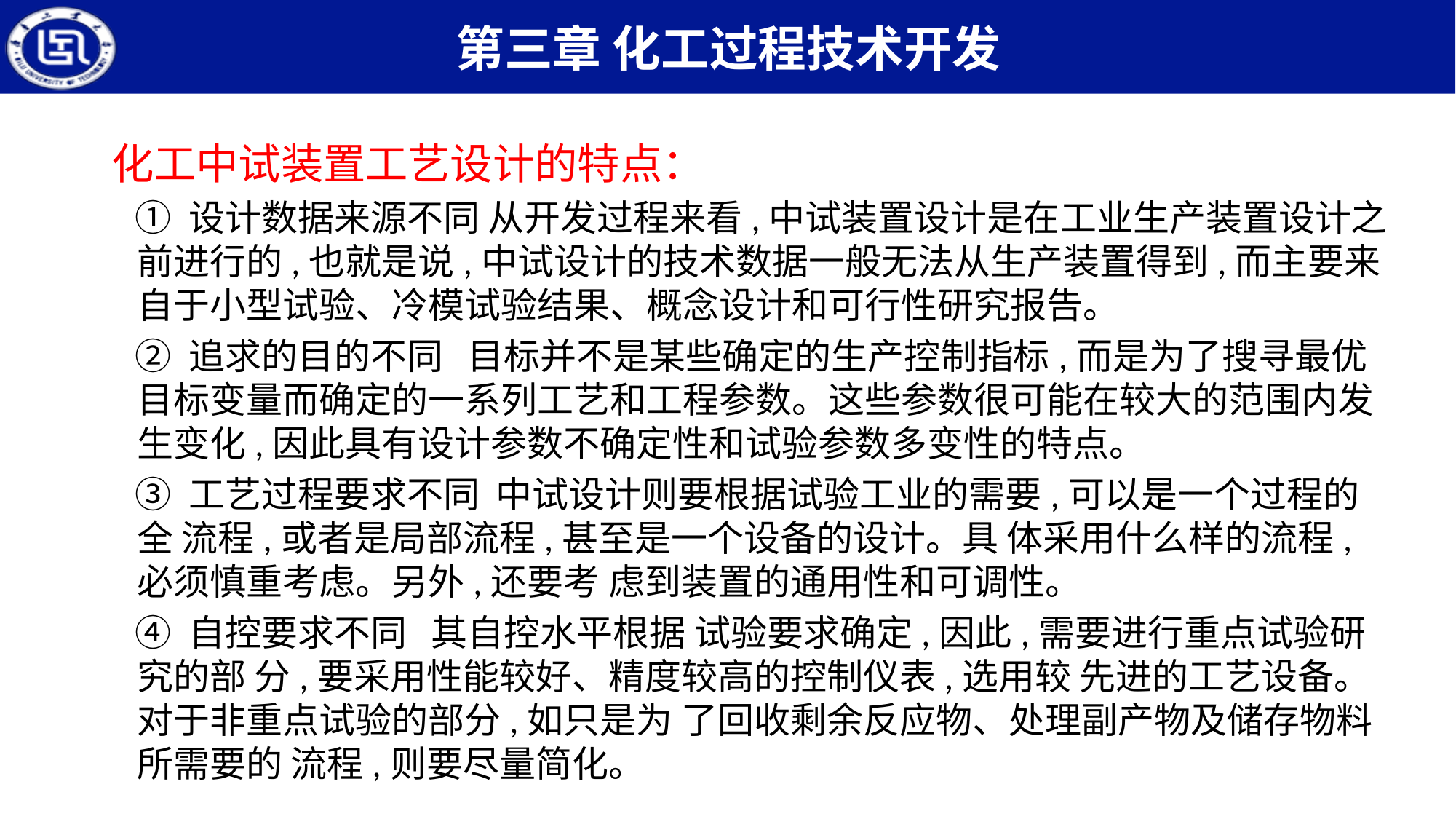

化工中试装置工艺设计的特点：
① 设计数据来源不同 从开发过程来看,中试装置设计是在工业生产装置设计之前进行的,也就是说,中试设计的技术数据一般无法从生产装置得到,而主要来自于小型试验、冷模试验结果、概念设计和可行性研究报告。
② 追求的目的不同   目标并不是某些确定的生产控制指标,而是为了搜寻最优目标变量而确定的一系列工艺和工程参数。这些参数很可能在较大的范围内发生变化,因此具有设计参数不确定性和试验参数多变性的特点。
③ 工艺过程要求不同  中试设计则要根据试验工业的需要,可以是一个过程的全 流程,或者是局部流程,甚至是一个设备的设计。具 体采用什么样的流程,必须慎重考虑。另外,还要考 虑到装置的通用性和可调性。
④ 自控要求不同   其自控水平根据 试验要求确定,因此,需要进行重点试验研究的部 分,要采用性能较好、精度较高的控制仪表,选用较 先进的工艺设备。对于非重点试验的部分,如只是为 了回收剩余反应物、处理副产物及储存物料所需要的 流程,则要尽量简化。